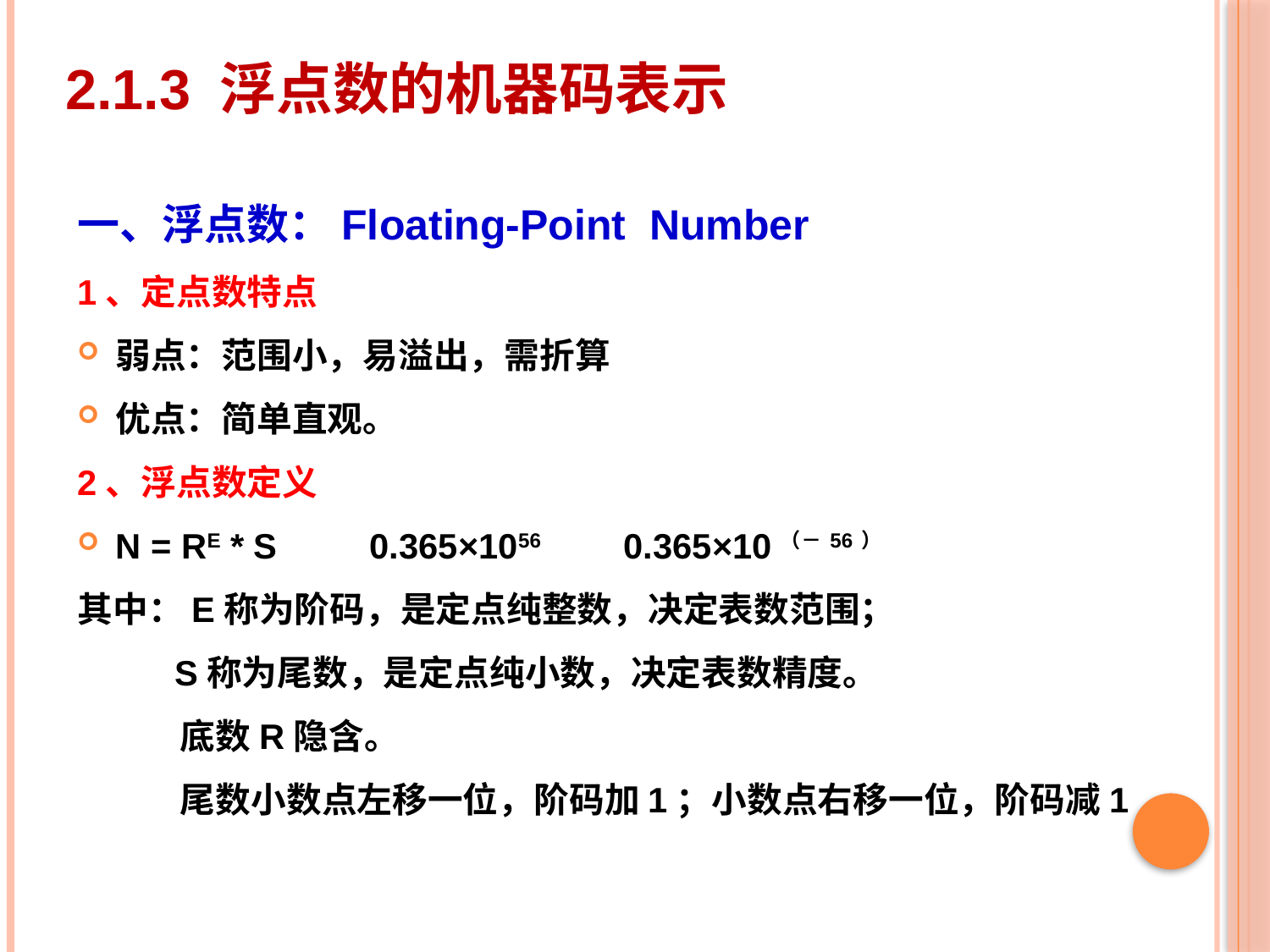

# 2.1.3 浮点数的机器码表示
一、浮点数：Floating-Point  Number
1、定点数特点
弱点：范围小，易溢出，需折算
优点：简单直观。
2、浮点数定义
N = RE * S	0.365×1056	0.365×10（－56）
其中：E称为阶码，是定点纯整数，决定表数范围；
          S称为尾数，是定点纯小数，决定表数精度。
 	       底数R隐含。
	       尾数小数点左移一位，阶码加1；小数点右移一位，阶码减1